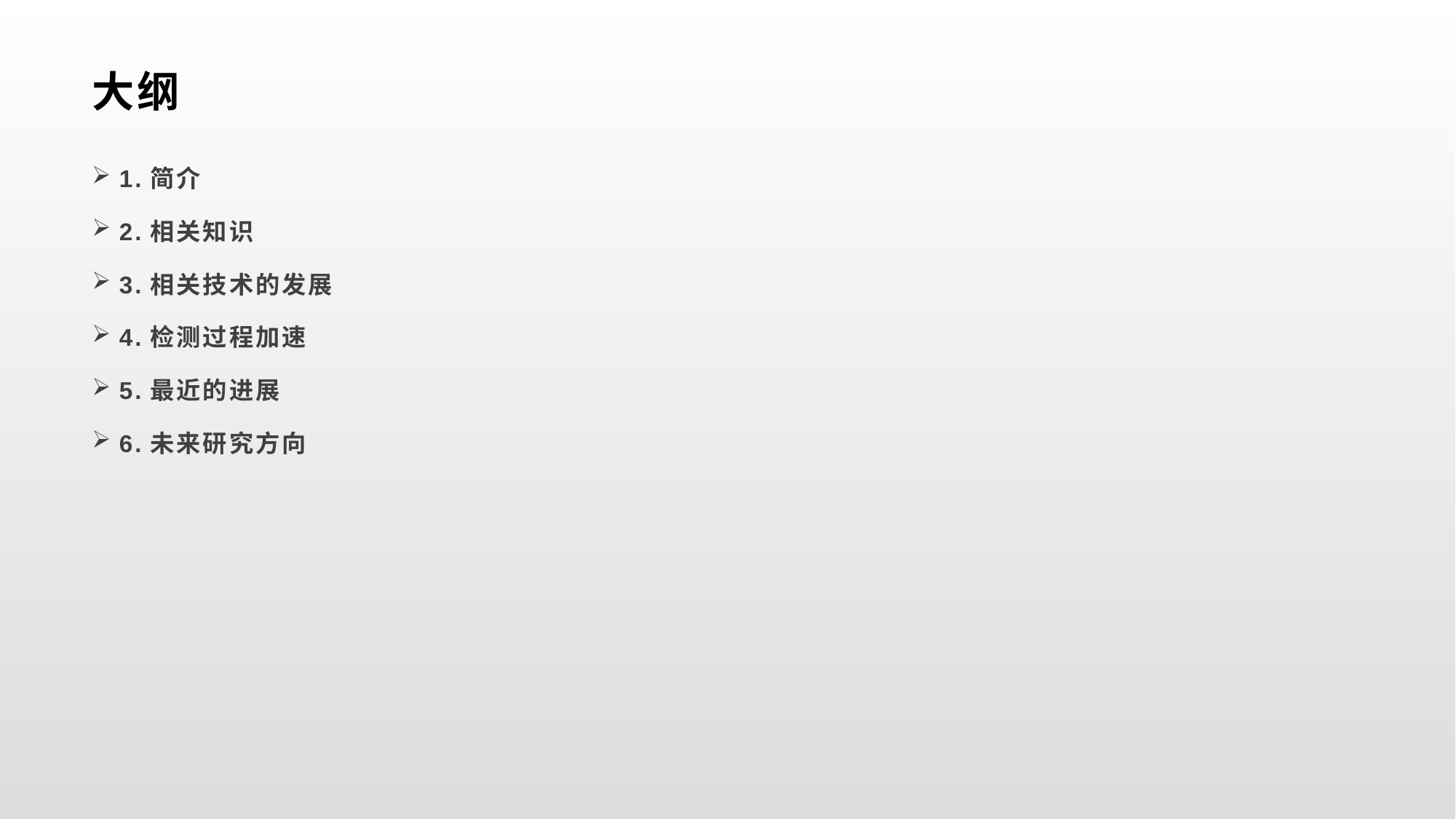

# 大纲
1.简介
2.相关知识
3.相关技术的发展
4.检测过程加速
5.最近的进展
6.未来研究方向